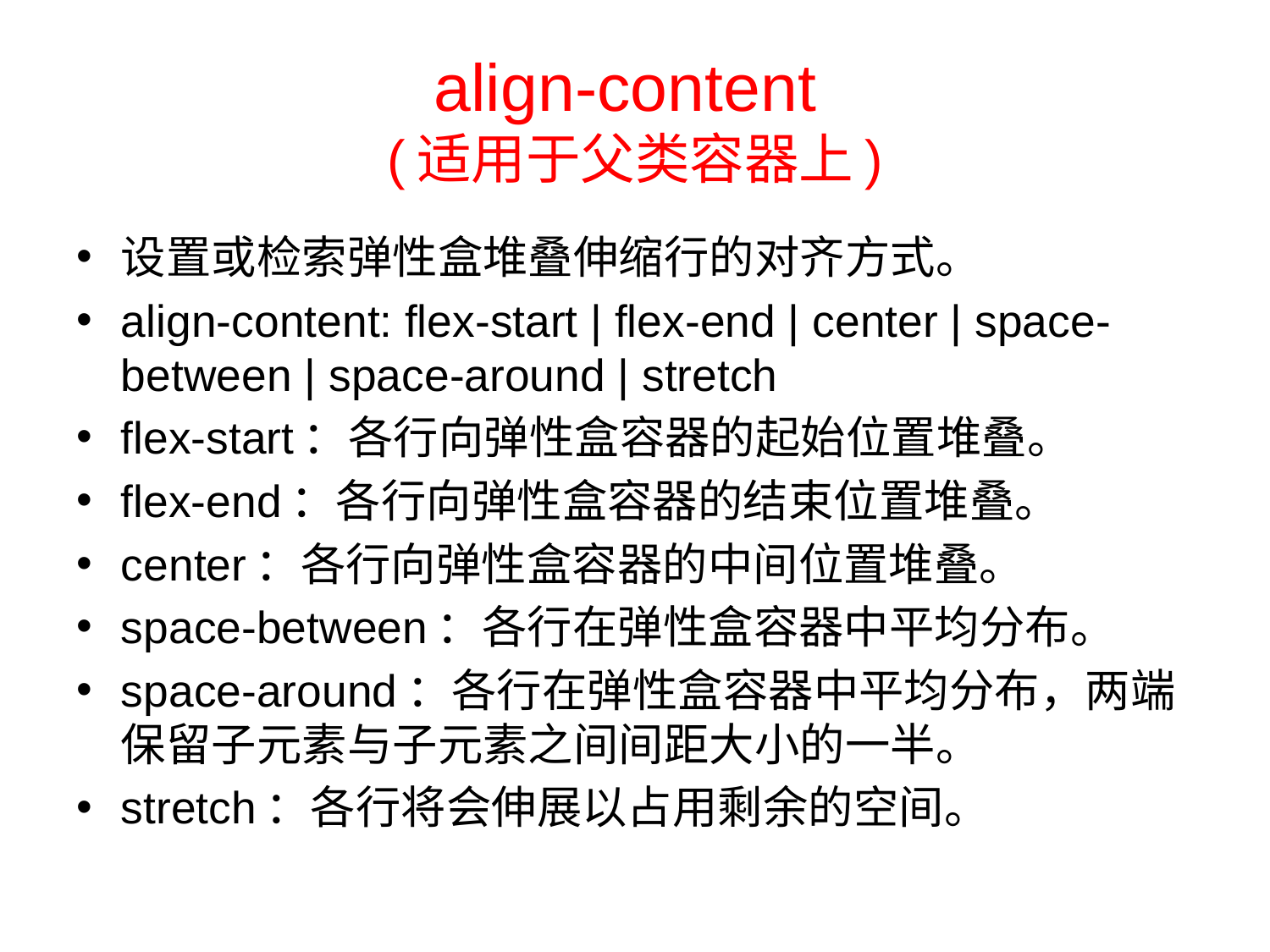

# align-content (适用于父类容器上)
设置或检索弹性盒堆叠伸缩行的对齐方式。
align-content: flex-start | flex-end | center | space-between | space-around | stretch
flex-start：各行向弹性盒容器的起始位置堆叠。
flex-end：各行向弹性盒容器的结束位置堆叠。
center：各行向弹性盒容器的中间位置堆叠。
space-between：各行在弹性盒容器中平均分布。
space-around：各行在弹性盒容器中平均分布，两端保留子元素与子元素之间间距大小的一半。
stretch：各行将会伸展以占用剩余的空间。